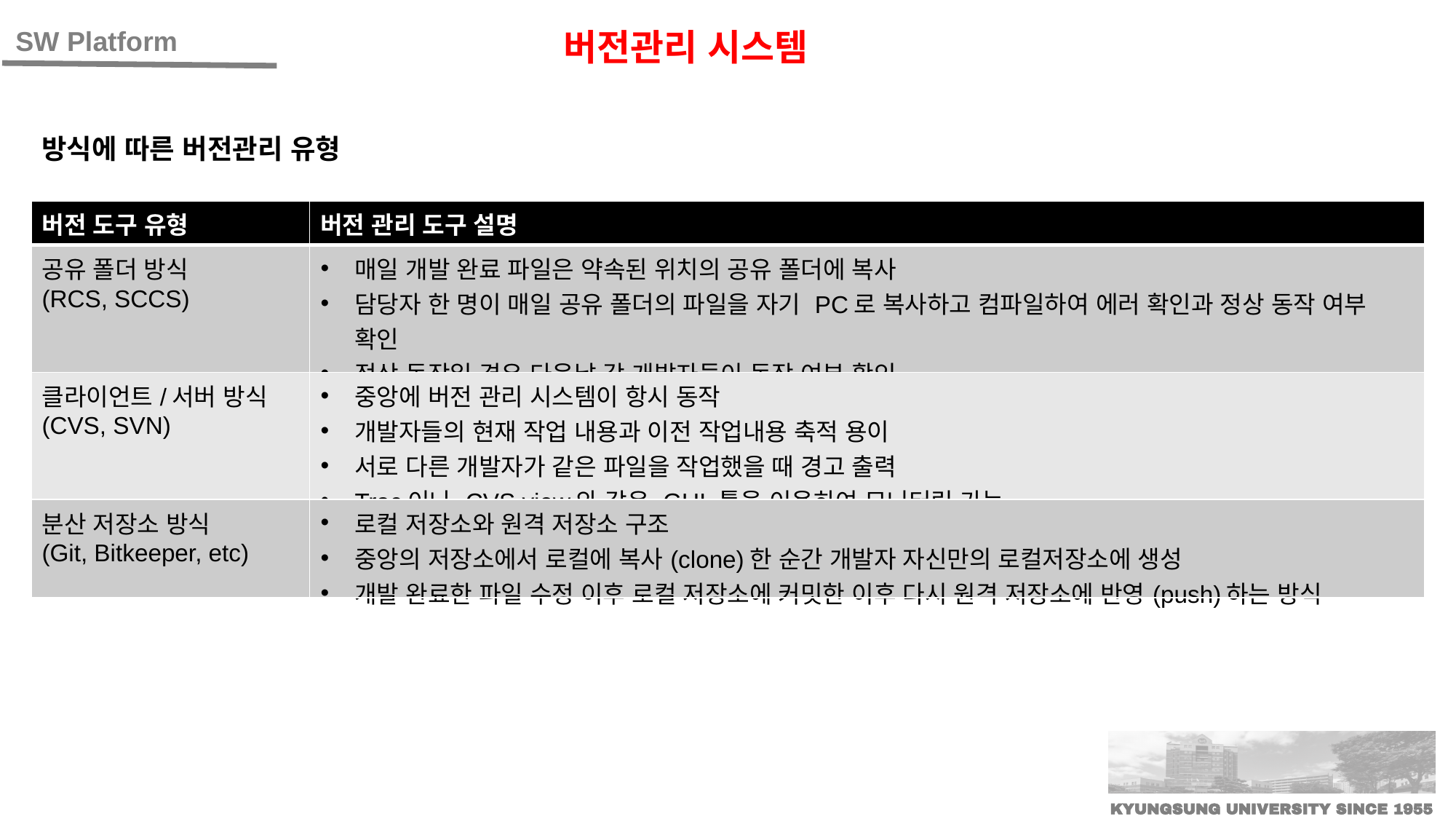

버전관리 시스템
방식에 따른 버전관리 유형
| 버전 도구 유형 | 버전 관리 도구 설명 |
| --- | --- |
| 공유 폴더 방식 (RCS, SCCS) | 매일 개발 완료 파일은 약속된 위치의 공유 폴더에 복사 담당자 한 명이 매일 공유 폴더의 파일을 자기 PC로 복사하고 컴파일하여 에러 확인과 정상 동작 여부 확인 정상 동작일 경우 다음날 각 개발자들이 동작 여부 확인 |
| 클라이언트/서버 방식 (CVS, SVN) | 중앙에 버전 관리 시스템이 항시 동작 개발자들의 현재 작업 내용과 이전 작업내용 축적 용이 서로 다른 개발자가 같은 파일을 작업했을 때 경고 출력 Trac이나 CVS view와 같은 GUI 툴을 이용하여 모니터링 가능 |
| 분산 저장소 방식 (Git, Bitkeeper, etc) | 로컬 저장소와 원격 저장소 구조 중앙의 저장소에서 로컬에 복사(clone)한 순간 개발자 자신만의 로컬저장소에 생성 개발 완료한 파일 수정 이후 로컬 저장소에 커밋한 이후 다시 원격 저장소에 반영(push)하는 방식 |